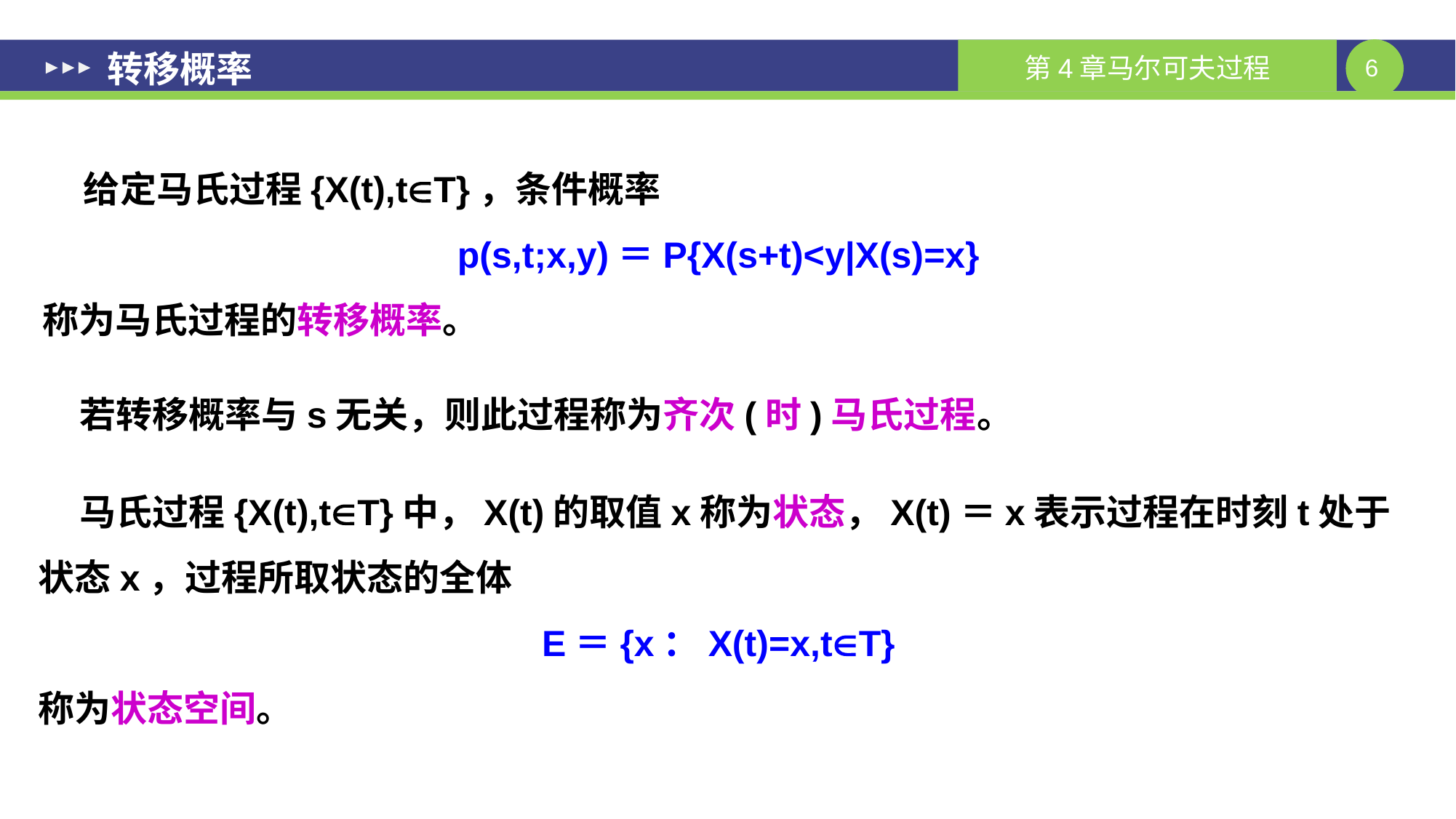

# 转移概率
    给定马氏过程{X(t),t∈T}，条件概率
p(s,t;x,y)＝P{X(s+t)<y|X(s)=x}
称为马氏过程的转移概率。
    若转移概率与s无关，则此过程称为齐次(时)马氏过程。
    马氏过程{X(t),t∈T}中，X(t)的取值x称为状态，X(t)＝x表示过程在时刻t处于状态x，过程所取状态的全体
E＝{x：X(t)=x,t∈T}
称为状态空间。